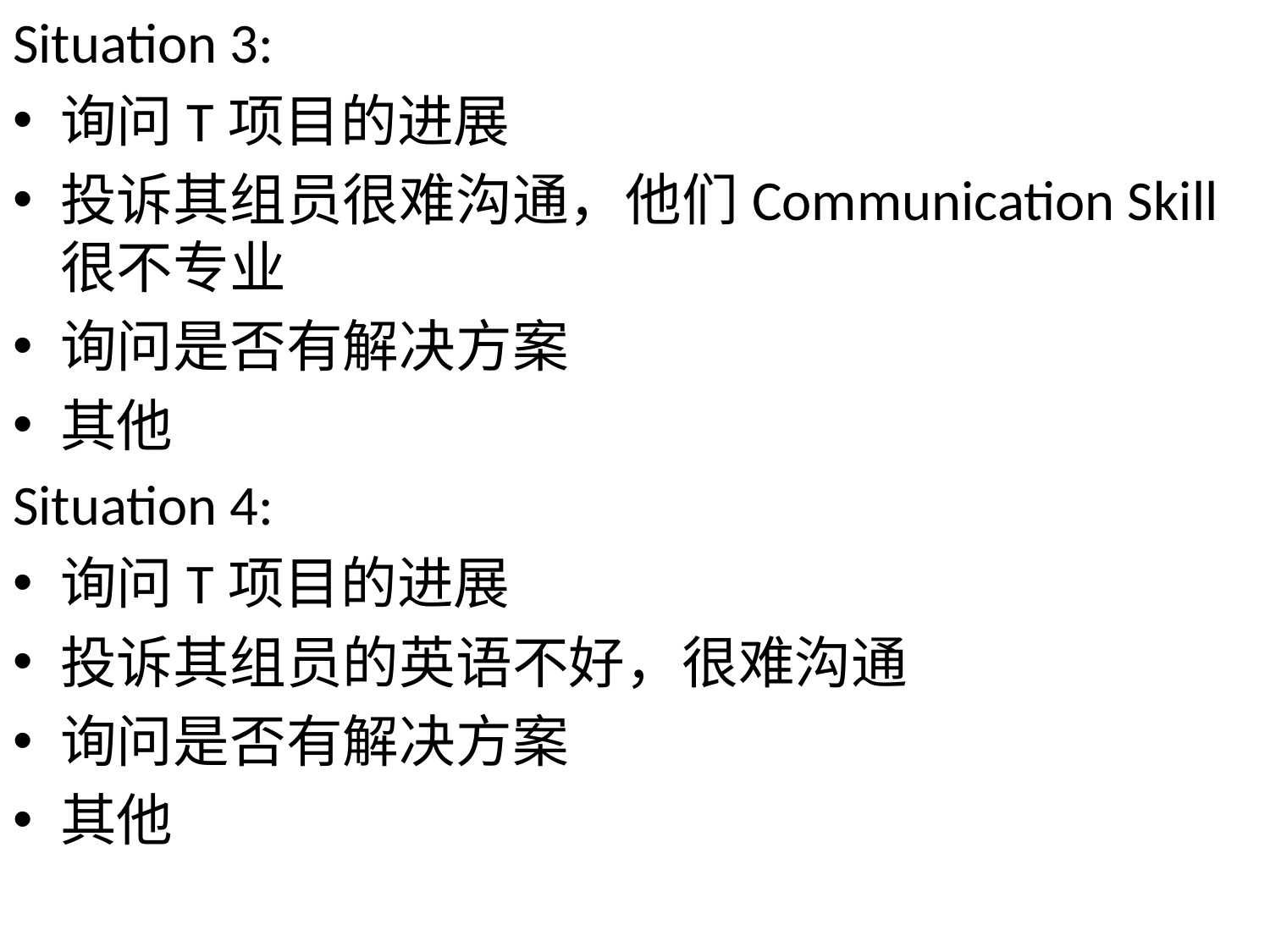

Situation 3:
询问T项目的进展
投诉其组员很难沟通，他们Communication Skill很不专业
询问是否有解决方案
其他
Situation 4:
询问T项目的进展
投诉其组员的英语不好，很难沟通
询问是否有解决方案
其他